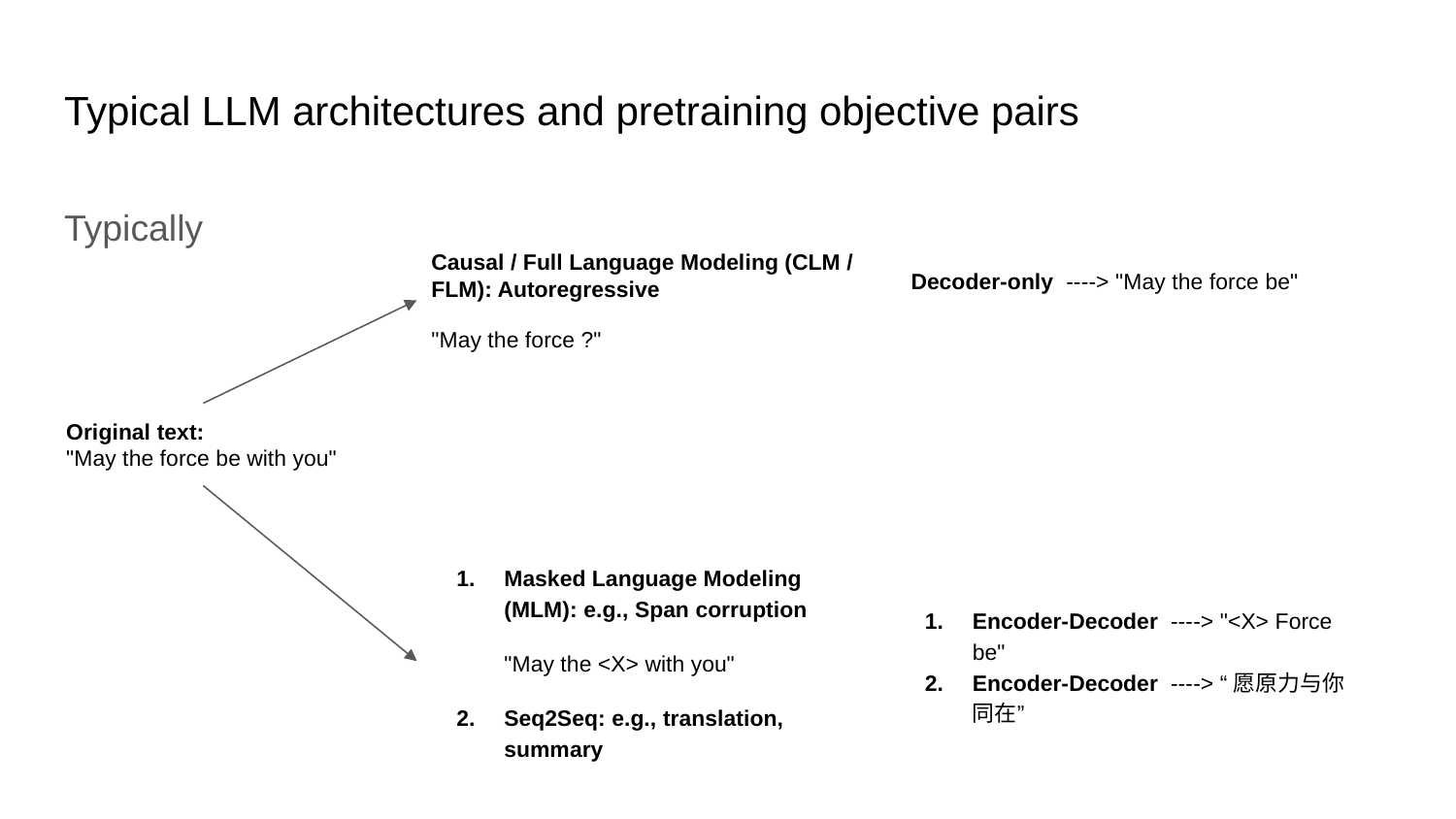

# Typical LLM architectures and pretraining objective pairs
Typically
Causal / Full Language Modeling (CLM / FLM): Autoregressive
"May the force ?"
Decoder-only  ----> "May the force be"
Original text:
"May the force be with you"
Masked Language Modeling (MLM): e.g., Span corruption
"May the <X> with you"
Seq2Seq: e.g., translation, summary
Encoder-Decoder  ----> "<X> Force be"
Encoder-Decoder  ----> “愿原力与你同在”